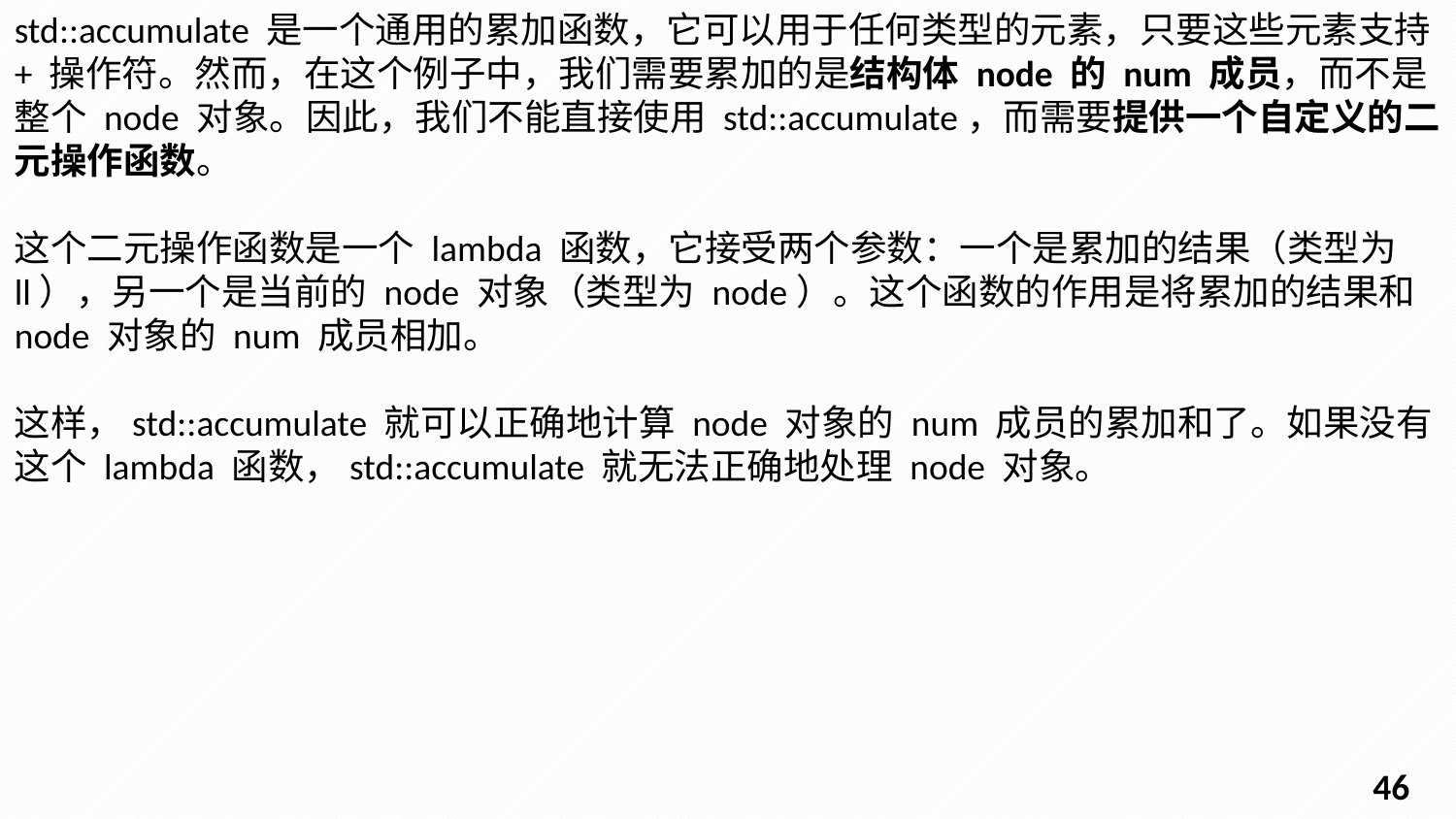

std::accumulate 是一个通用的累加函数，它可以用于任何类型的元素，只要这些元素支持 + 操作符。然而，在这个例子中，我们需要累加的是结构体 node 的 num 成员，而不是整个 node 对象。因此，我们不能直接使用 std::accumulate，而需要提供一个自定义的二元操作函数。

这个二元操作函数是一个 lambda 函数，它接受两个参数：一个是累加的结果（类型为 ll），另一个是当前的 node 对象（类型为 node）。这个函数的作用是将累加的结果和 node 对象的 num 成员相加。

这样，std::accumulate 就可以正确地计算 node 对象的 num 成员的累加和了。如果没有这个 lambda 函数，std::accumulate 就无法正确地处理 node 对象。
46